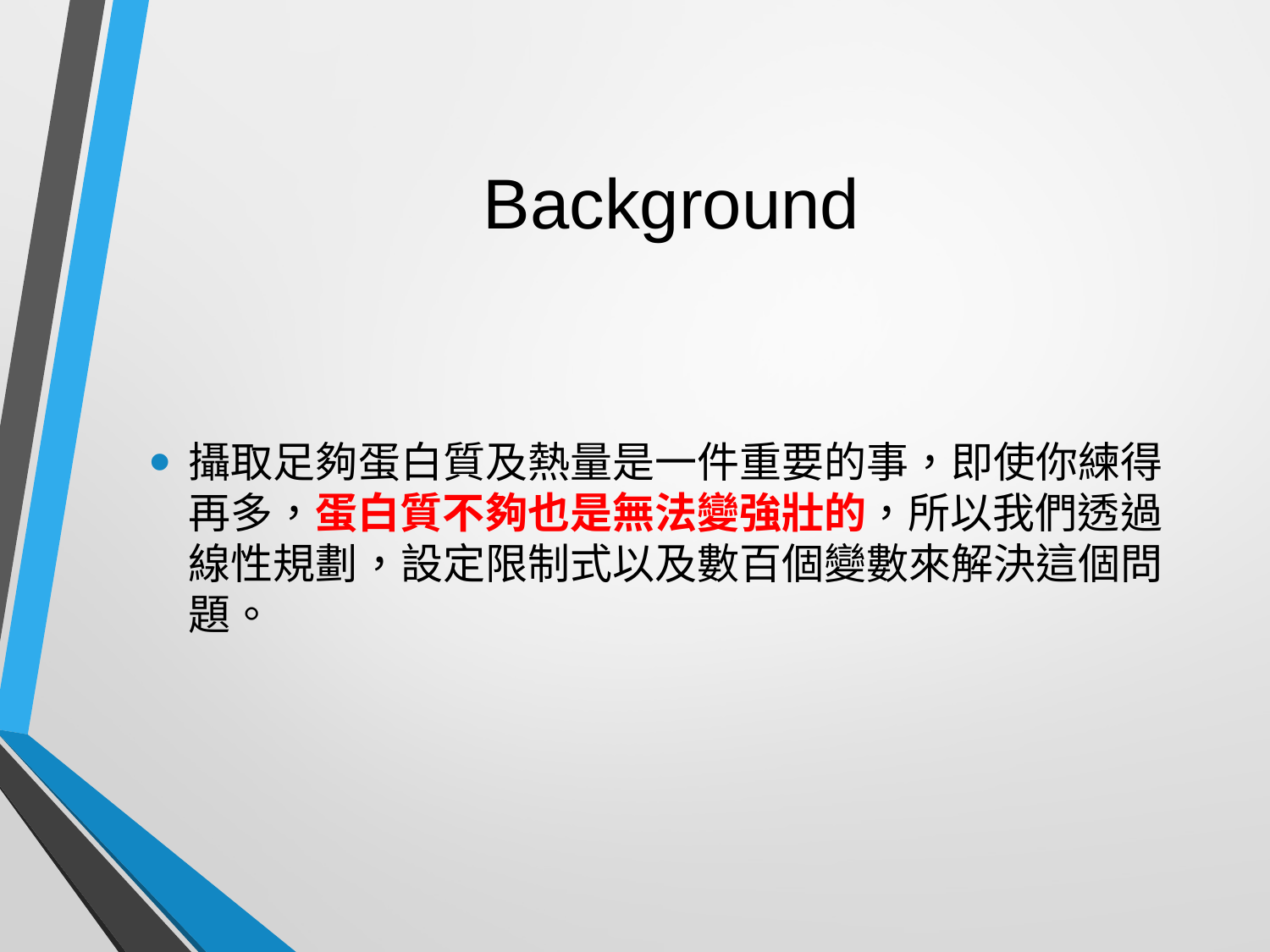

# Background
攝取足夠蛋白質及熱量是一件重要的事，即使你練得再多，蛋白質不夠也是無法變強壯的，所以我們透過線性規劃，設定限制式以及數百個變數來解決這個問題。